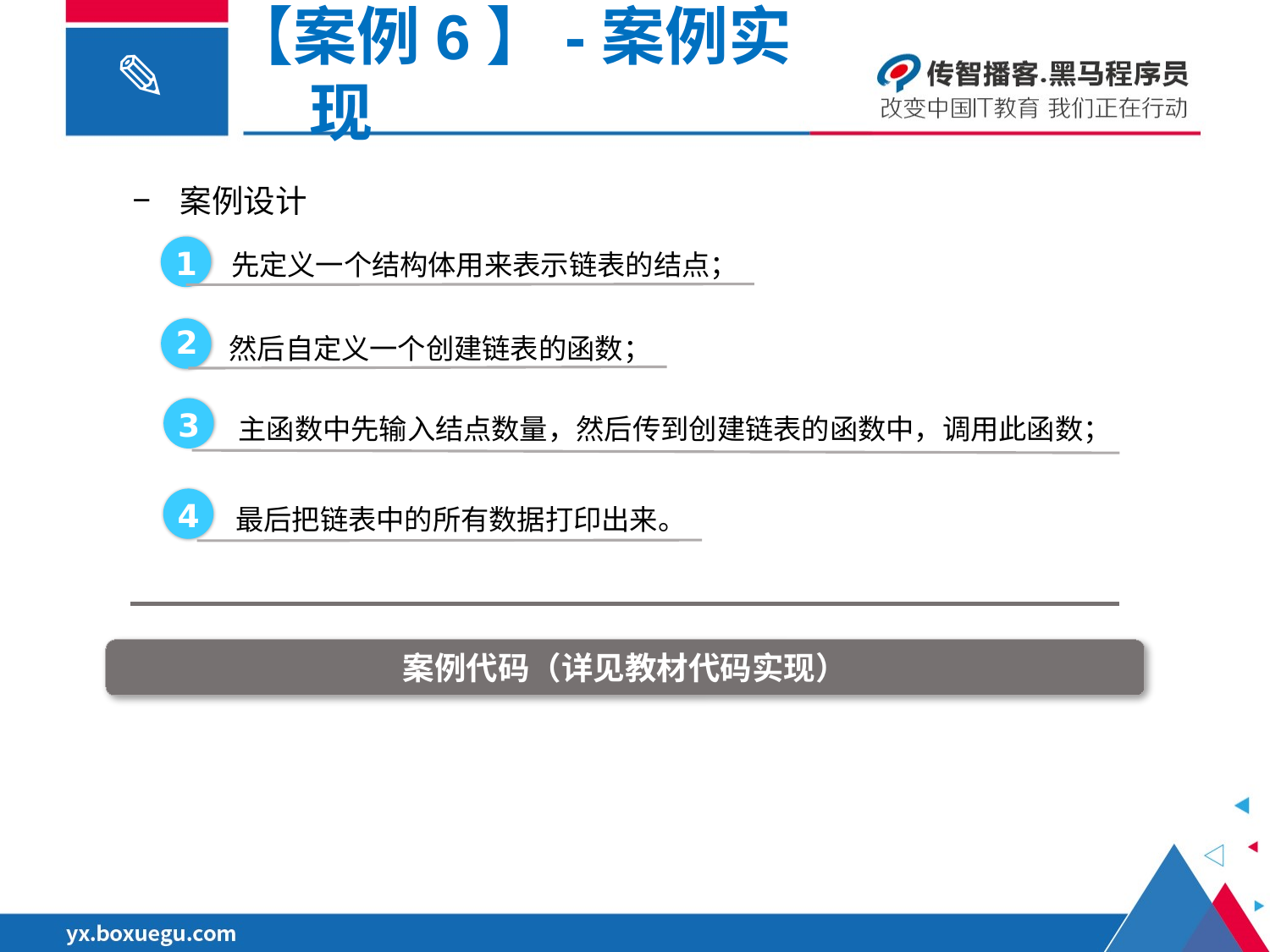

【案例6】-案例实现
案例设计
先定义一个结构体用来表示链表的结点；

1
然后自定义一个创建链表的函数；
2

主函数中先输入结点数量，然后传到创建链表的函数中，调用此函数；

3
最后把链表中的所有数据打印出来。

4
案例代码（详见教材代码实现）